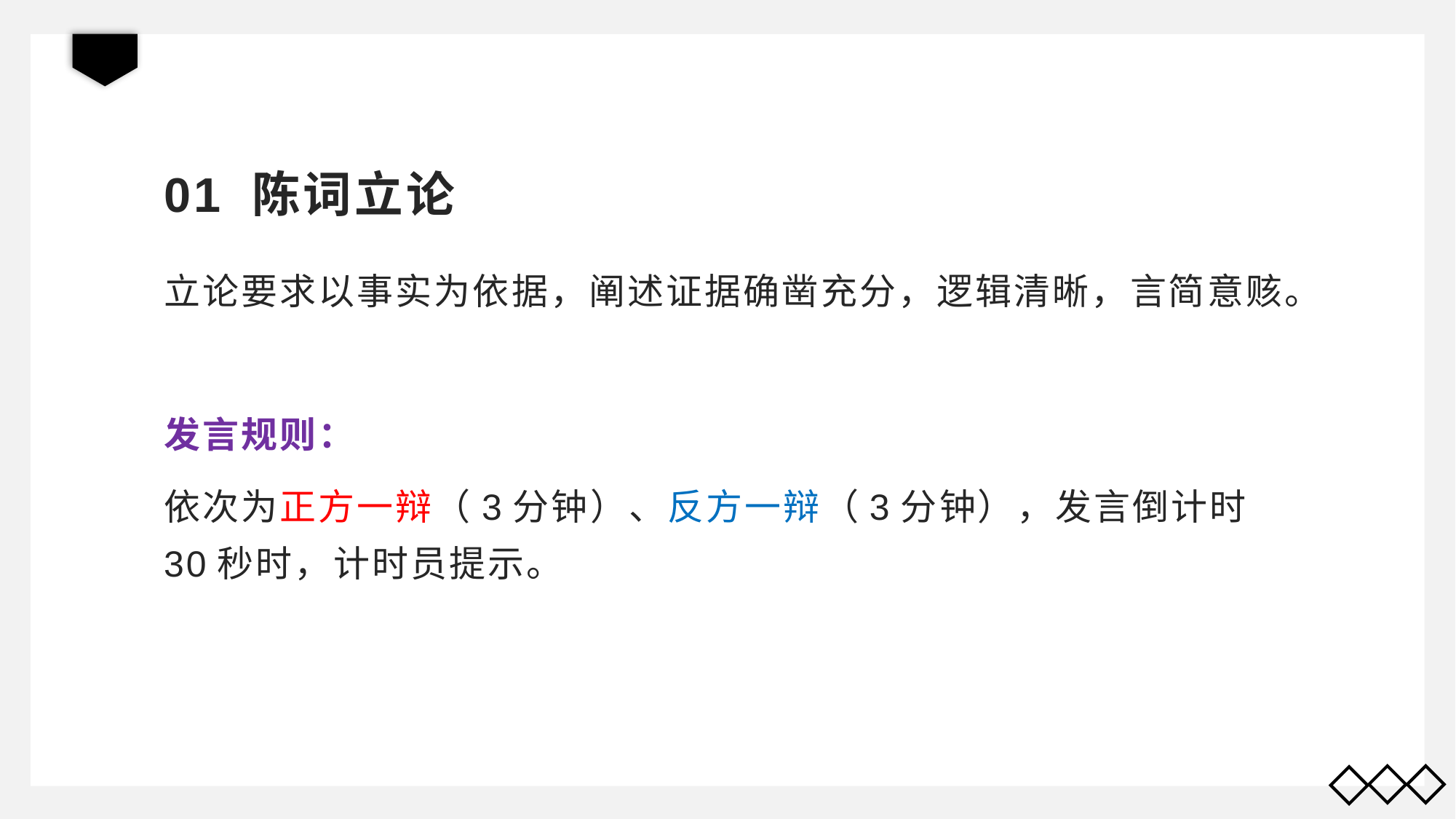

# 01 陈词立论
立论要求以事实为依据，阐述证据确凿充分，逻辑清晰，言简意赅。

发言规则：
依次为正方一辩（3分钟）、反方一辩（3分钟），发言倒计时30秒时，计时员提示。